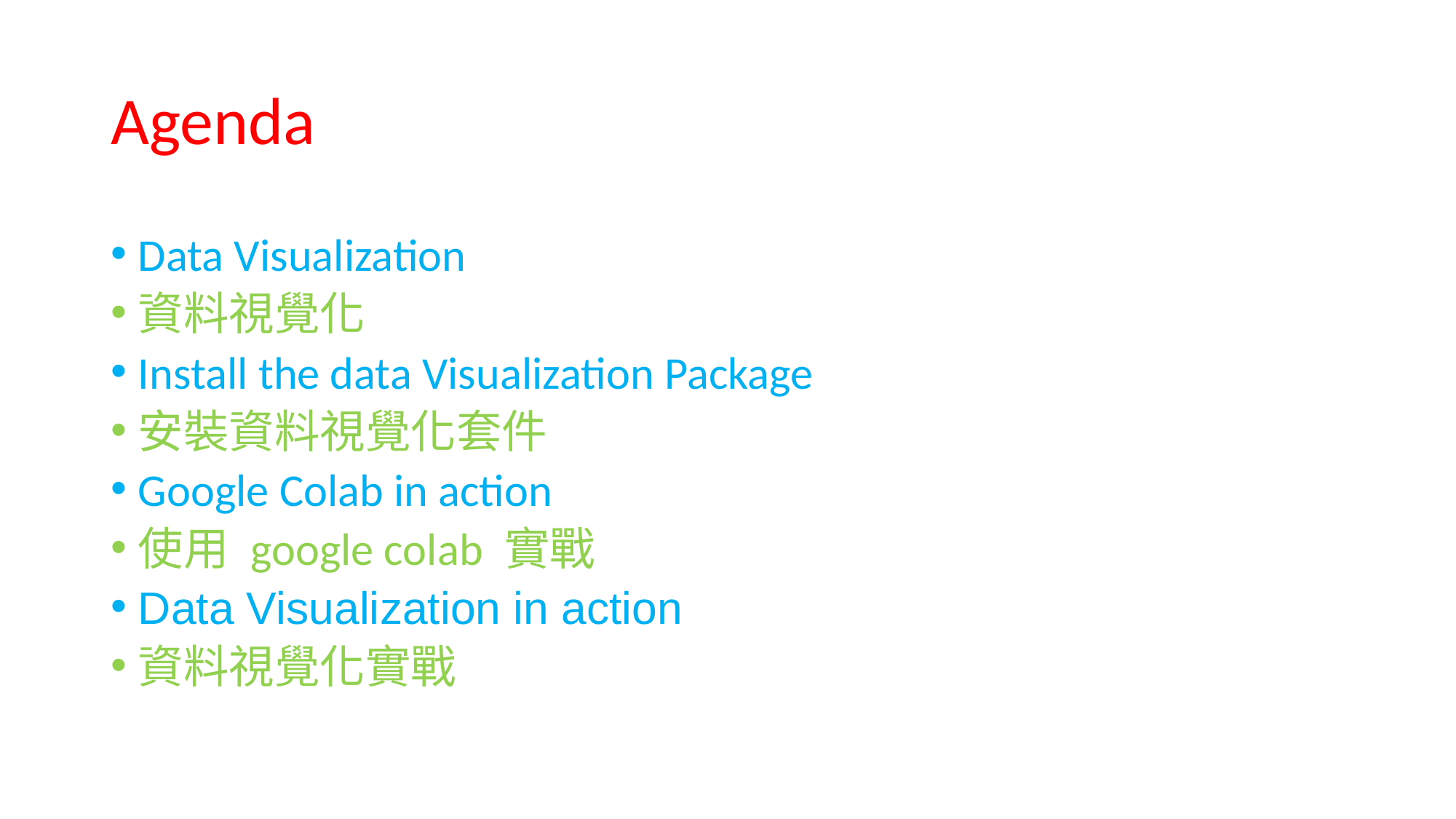

# Agenda

Data Visualization
資料視覺化
Install the data Visualization Package
安裝資料視覺化套件
Google Colab in action
使用 google colab 實戰
Data Visualization in action
資料視覺化實戰